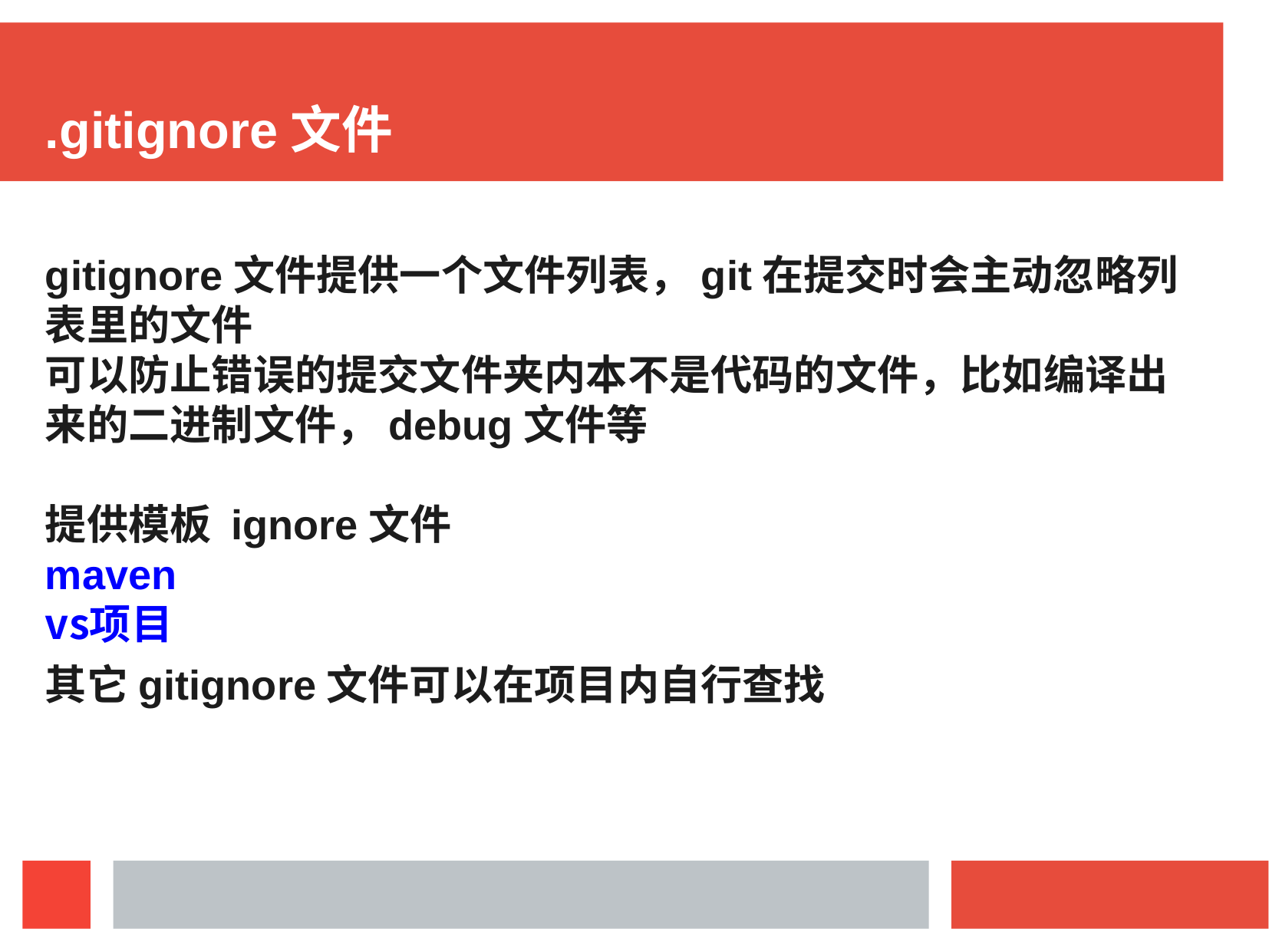

.gitignore文件
gitignore文件提供一个文件列表，git在提交时会主动忽略列表里的文件
可以防止错误的提交文件夹内本不是代码的文件，比如编译出来的二进制文件，debug文件等

提供模板 ignore文件
maven
vs项目
其它gitignore文件可以在项目内自行查找